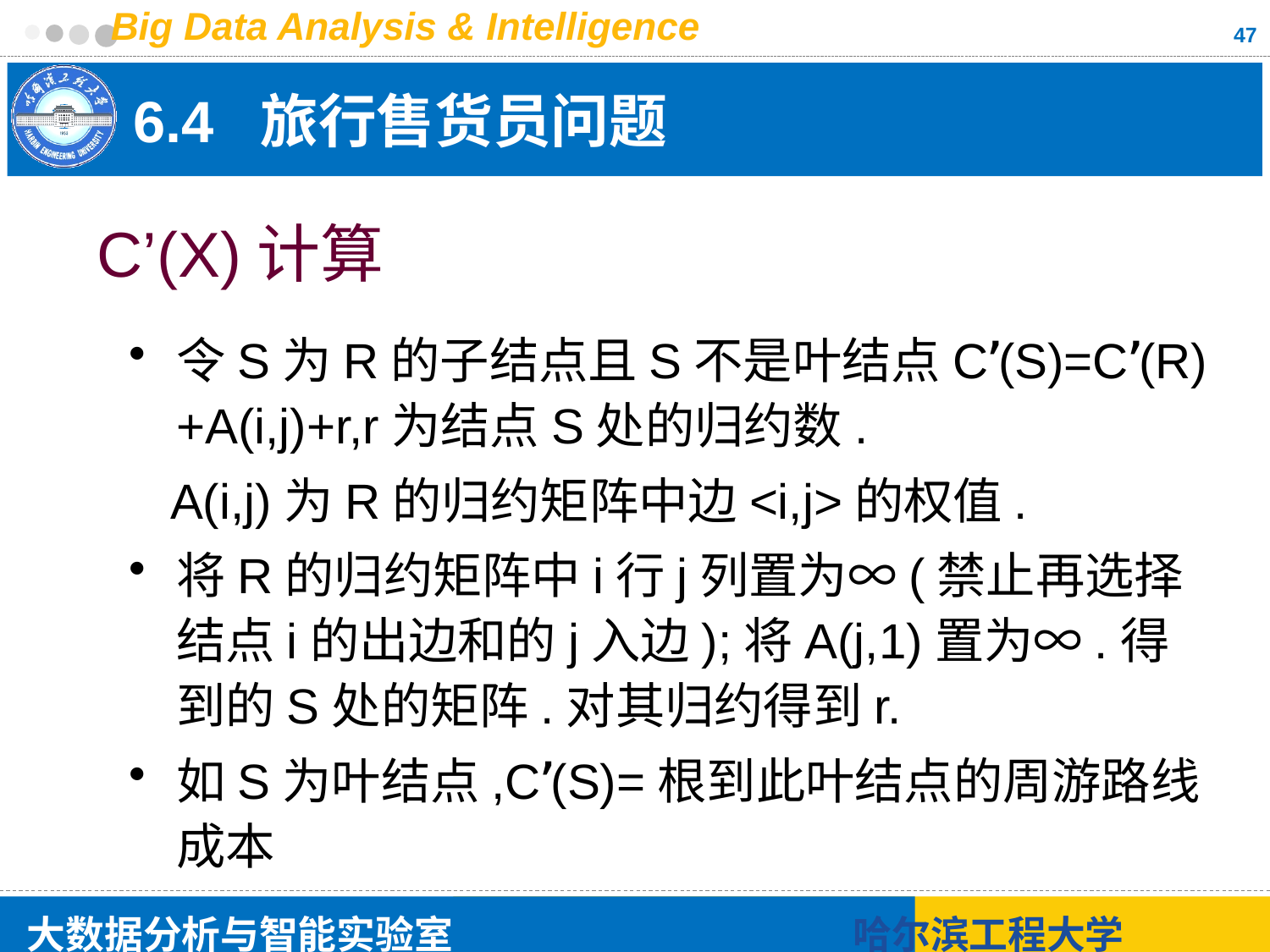

47
# 6.4  旅行售货员问题
C’(X)计算
令S为R的子结点且S不是叶结点C’(S)=C’(R)+A(i,j)+r,r为结点S处的归约数.
   A(i,j)为R的归约矩阵中边<i,j>的权值.
将R的归约矩阵中i行j列置为∞(禁止再选择结点i的出边和的j入边);将A(j,1)置为∞.得到的S处的矩阵.对其归约得到r.
如S为叶结点,C’(S)=根到此叶结点的周游路线成本